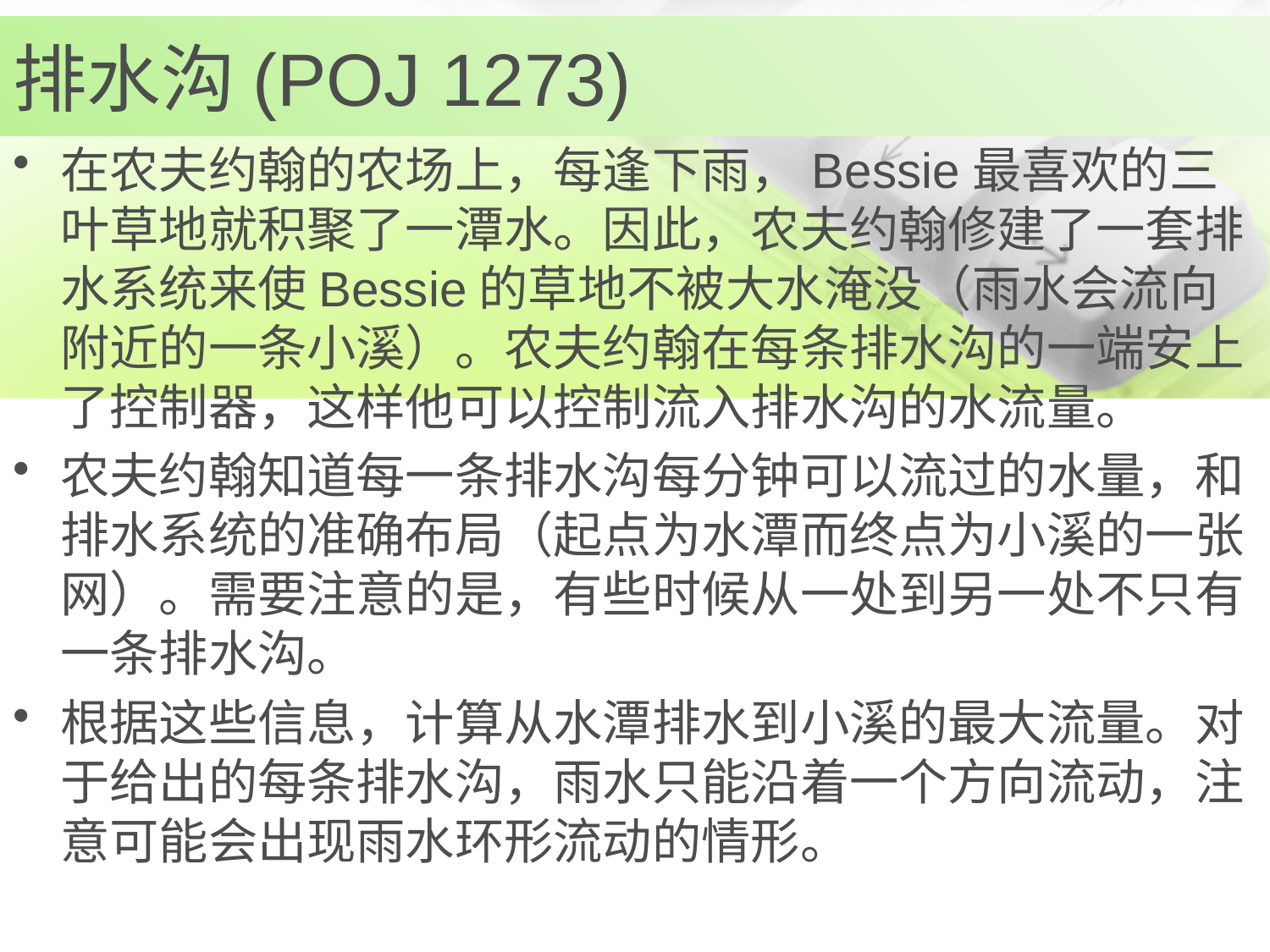

# 排水沟(POJ 1273)
在农夫约翰的农场上，每逢下雨，Bessie最喜欢的三叶草地就积聚了一潭水。因此，农夫约翰修建了一套排水系统来使Bessie的草地不被大水淹没（雨水会流向附近的一条小溪）。农夫约翰在每条排水沟的一端安上了控制器，这样他可以控制流入排水沟的水流量。
农夫约翰知道每一条排水沟每分钟可以流过的水量，和排水系统的准确布局（起点为水潭而终点为小溪的一张网）。需要注意的是，有些时候从一处到另一处不只有一条排水沟。
根据这些信息，计算从水潭排水到小溪的最大流量。对于给出的每条排水沟，雨水只能沿着一个方向流动，注意可能会出现雨水环形流动的情形。